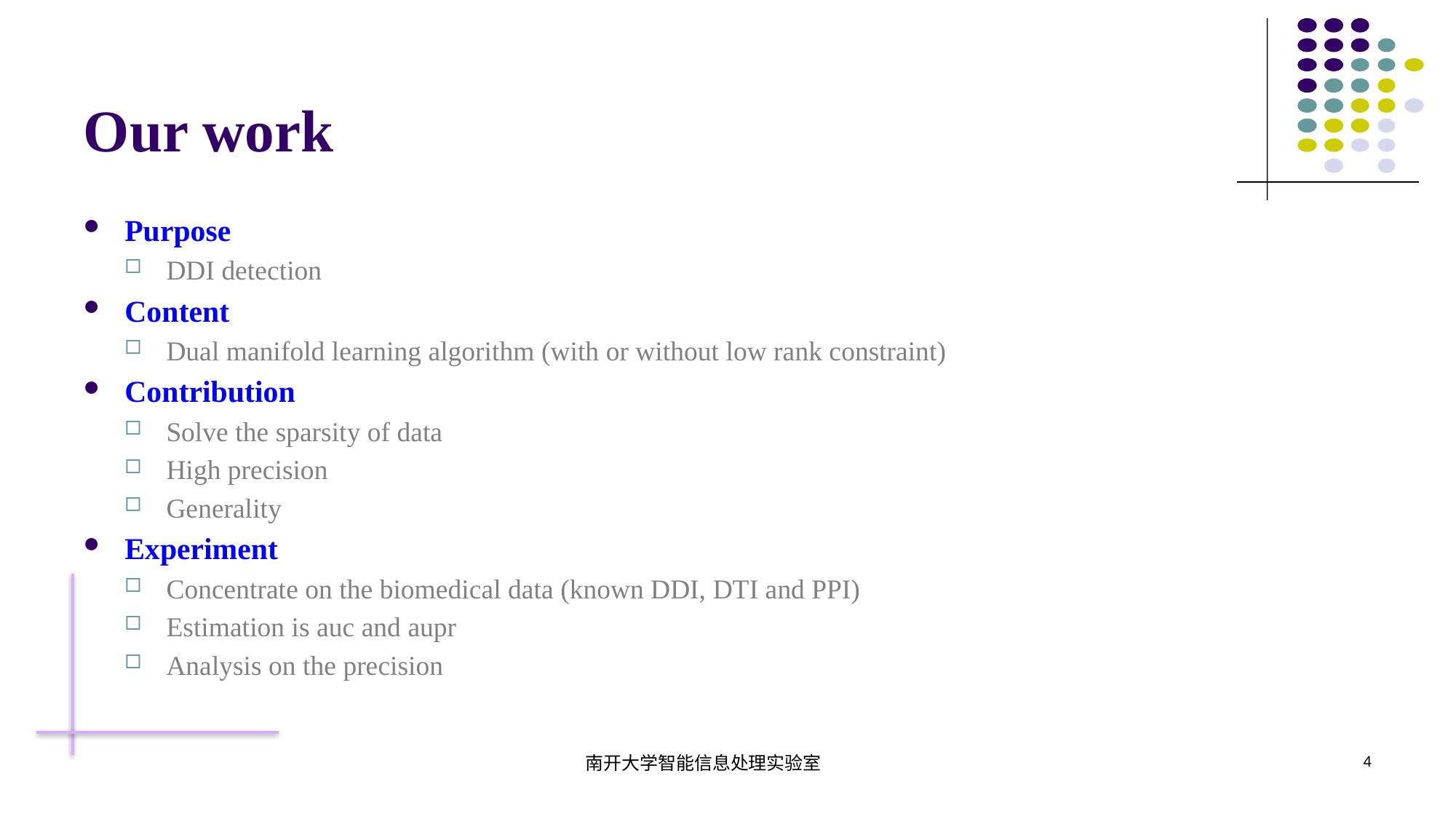

# Our work
Purpose
DDI detection
Content
Dual manifold learning algorithm (with or without low rank constraint)
Contribution
Solve the sparsity of data
High precision
Generality
Experiment
Concentrate on the biomedical data (known DDI, DTI and PPI)
Estimation is auc and aupr
Analysis on the precision
南开大学智能信息处理实验室
4